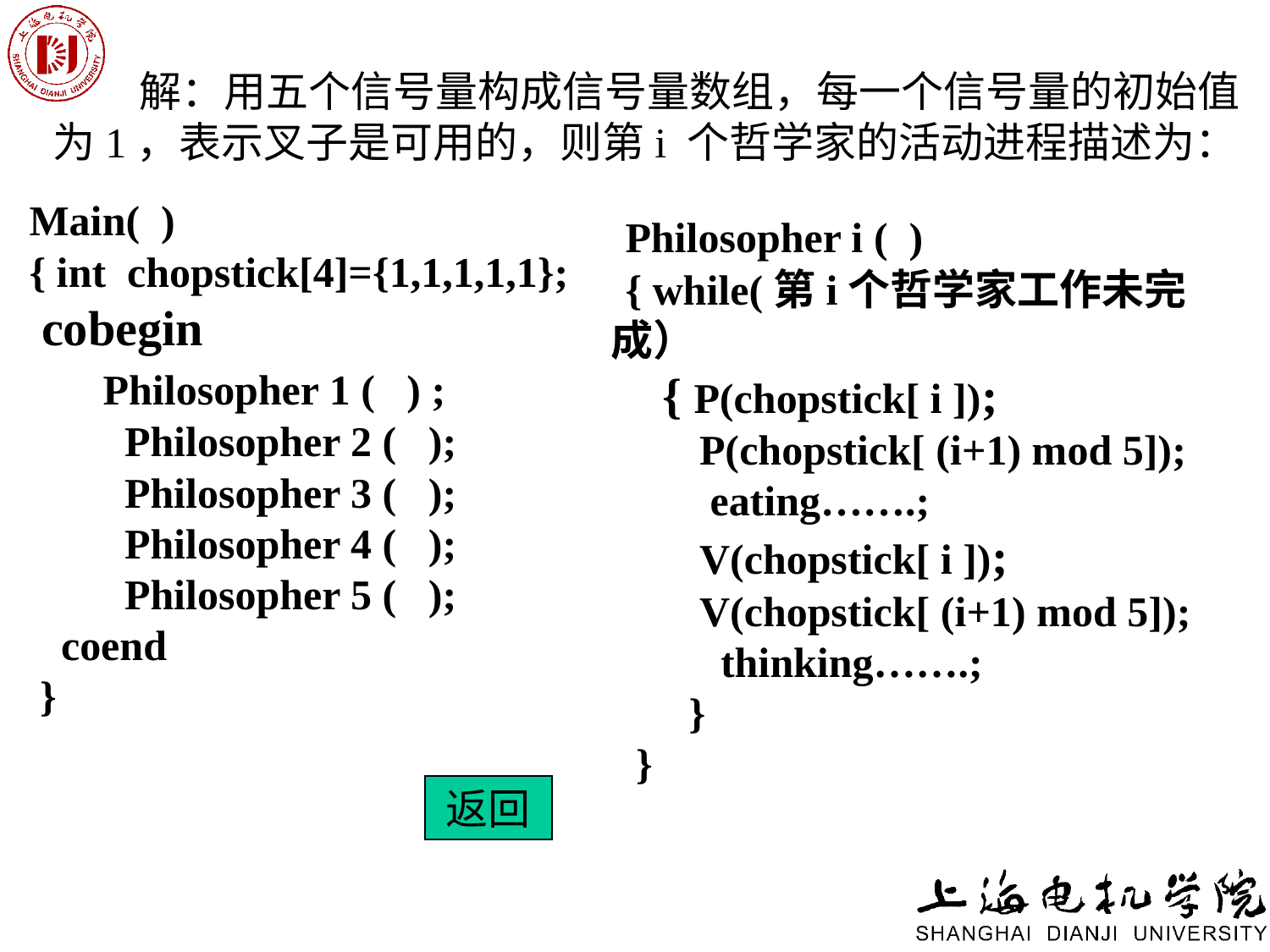

解：用五个信号量构成信号量数组，每一个信号量的初始值为1，表示叉子是可用的，则第i 个哲学家的活动进程描述为：
Main(  )
{ int  chopstick[4]={1,1,1,1,1};
 cobegin
      Philosopher 1 (   ) ;
         Philosopher 2 (   );
         Philosopher 3 (   );
         Philosopher 4 (   );
         Philosopher 5 (   );
   coend
 }
Philosopher i (  )
{ while(第i个哲学家工作未完成）
   { P(chopstick[ i ]);
       P(chopstick[ (i+1) mod 5]);
        eating…….;
       V(chopstick[ i ]);
       V(chopstick[ (i+1) mod 5]);
         thinking…….;
      }
 }
返回
# 例六